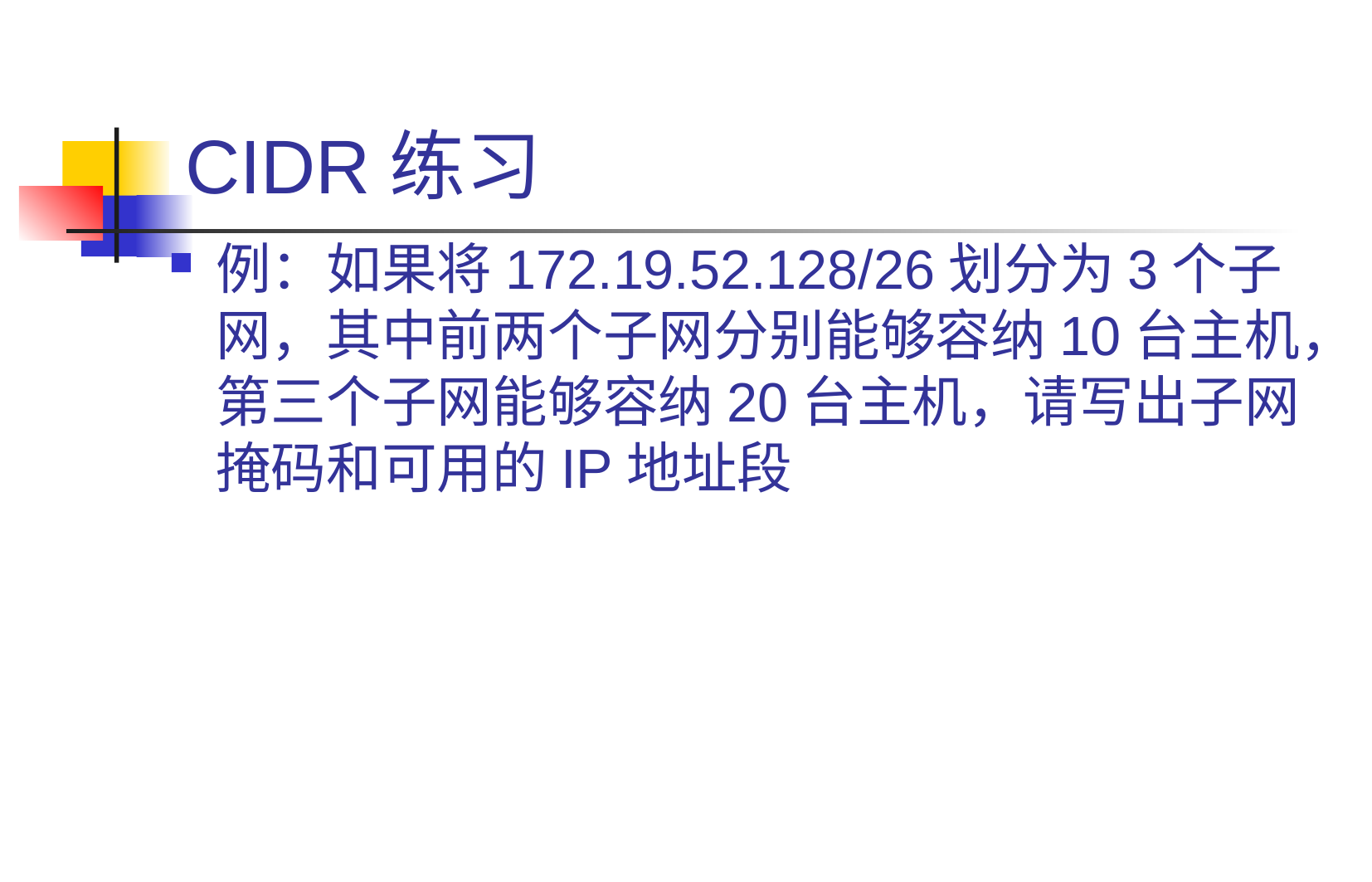

# CIDR练习
例：如果将172.19.52.128/26划分为3个子网，其中前两个子网分别能够容纳10台主机，第三个子网能够容纳20台主机，请写出子网掩码和可用的IP地址段